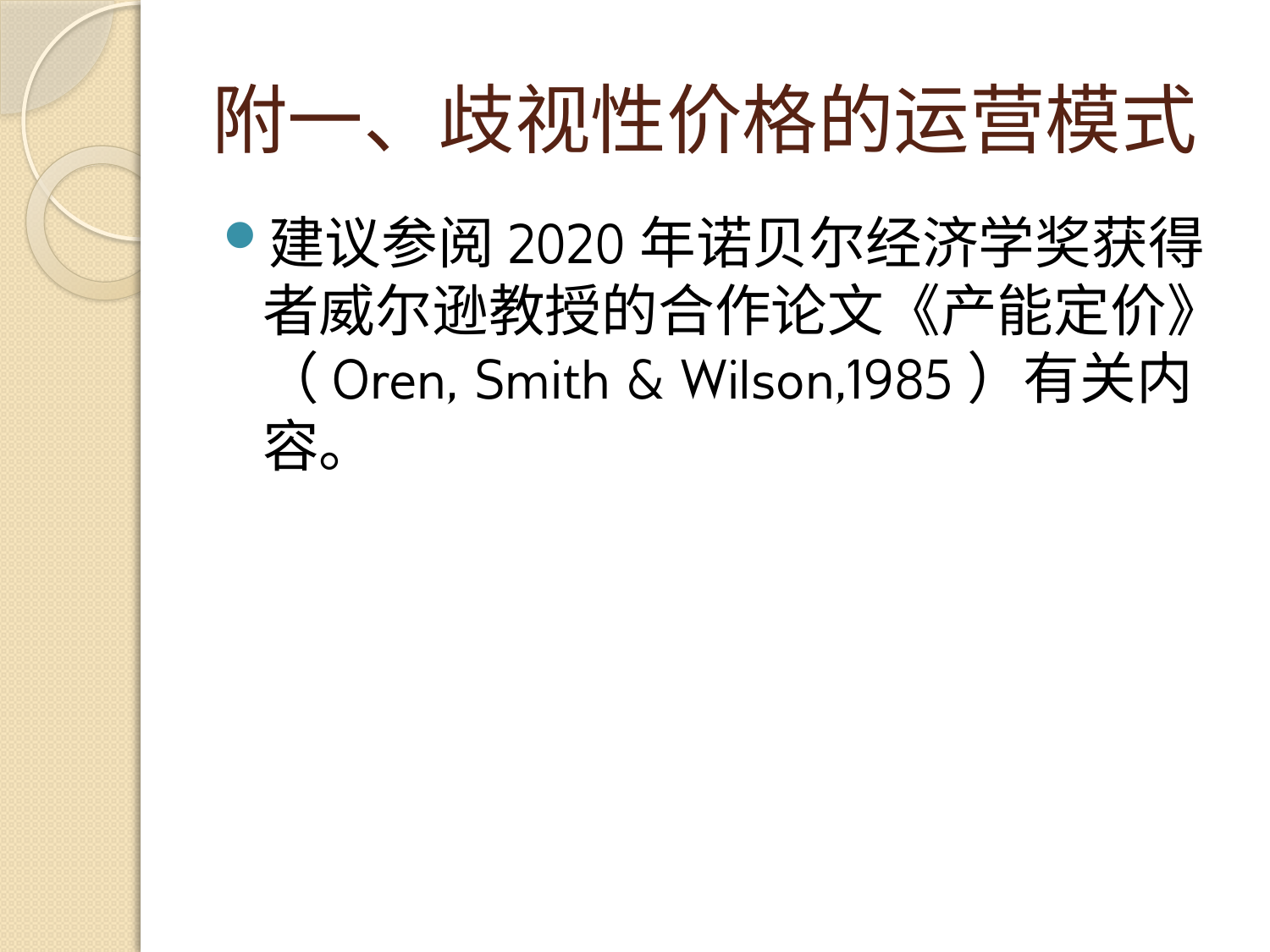

# 附一、歧视性价格的运营模式
建议参阅2020年诺贝尔经济学奖获得者威尔逊教授的合作论文《产能定价》（Oren, Smith & Wilson,1985）有关内容。